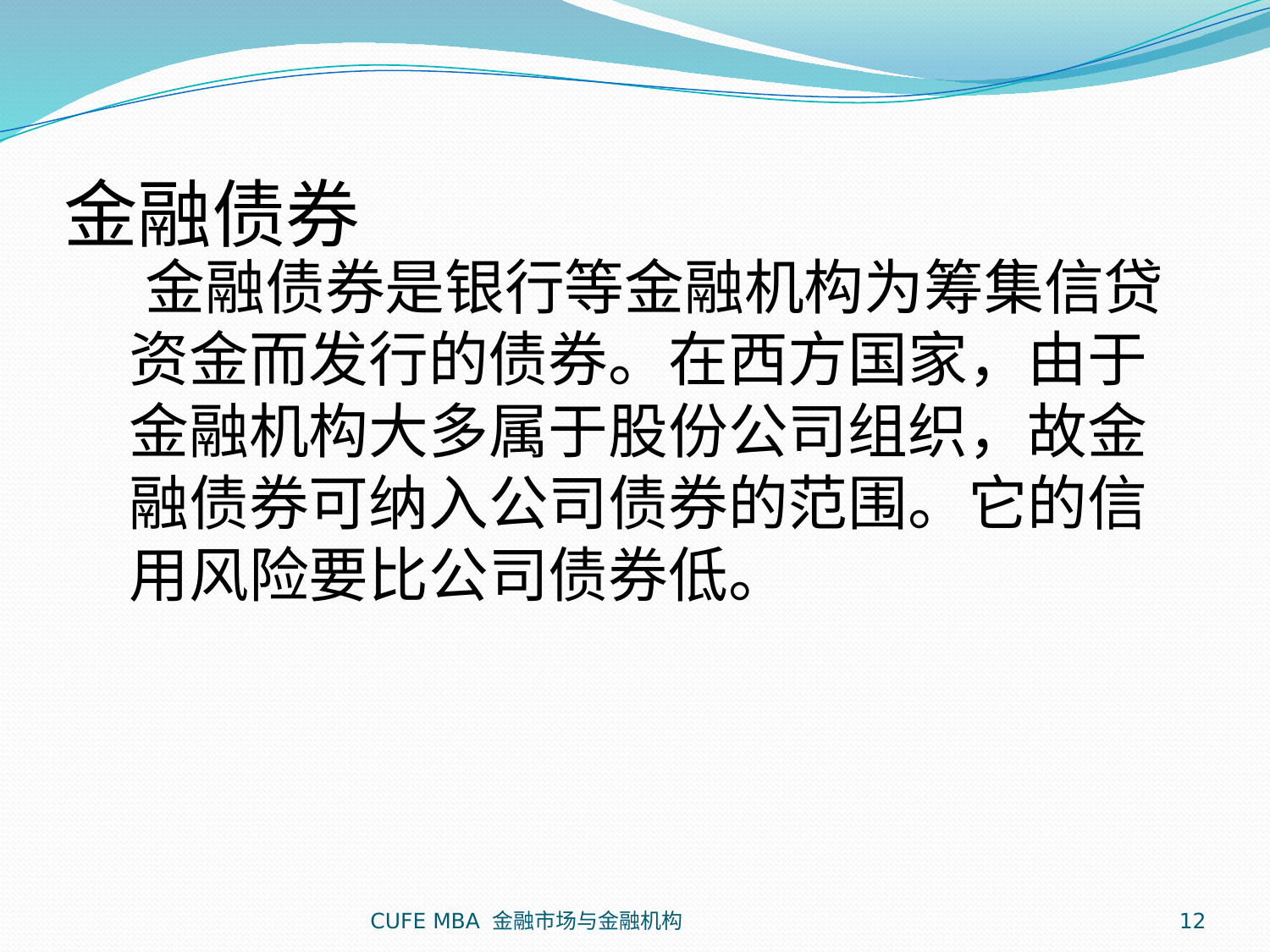

# 金融债券
   金融债券是银行等金融机构为筹集信贷资金而发行的债券。在西方国家，由于金融机构大多属于股份公司组织，故金融债券可纳入公司债券的范围。它的信用风险要比公司债券低。

CUFE MBA 金融市场与金融机构
12